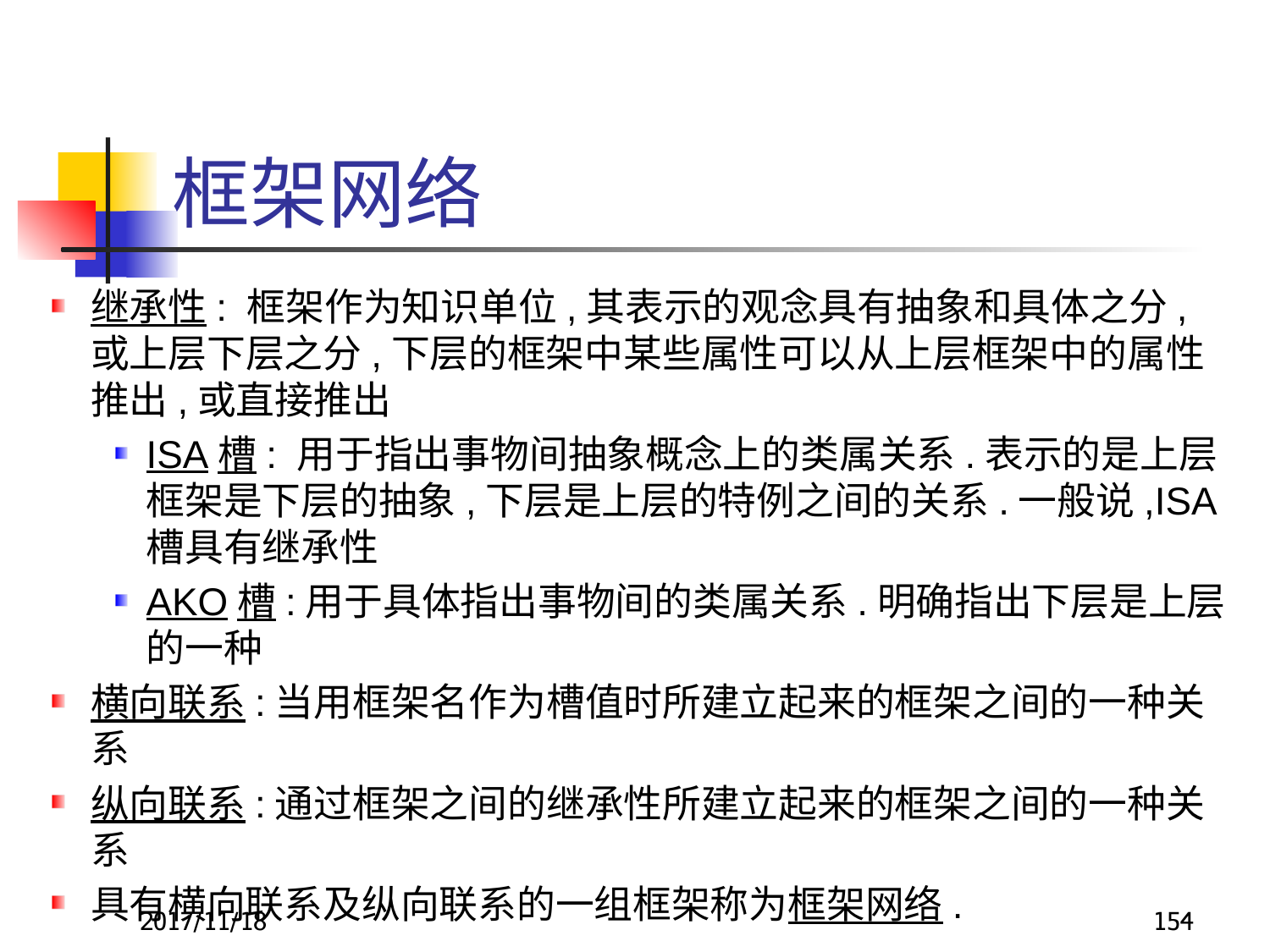

# 框架网络
继承性: 框架作为知识单位,其表示的观念具有抽象和具体之分,或上层下层之分,下层的框架中某些属性可以从上层框架中的属性推出,或直接推出
ISA槽: 用于指出事物间抽象概念上的类属关系.表示的是上层框架是下层的抽象,下层是上层的特例之间的关系.一般说,ISA槽具有继承性
AKO槽:用于具体指出事物间的类属关系.明确指出下层是上层的一种
横向联系:当用框架名作为槽值时所建立起来的框架之间的一种关系
纵向联系:通过框架之间的继承性所建立起来的框架之间的一种关系
具有横向联系及纵向联系的一组框架称为框架网络.

2017/11/18
154